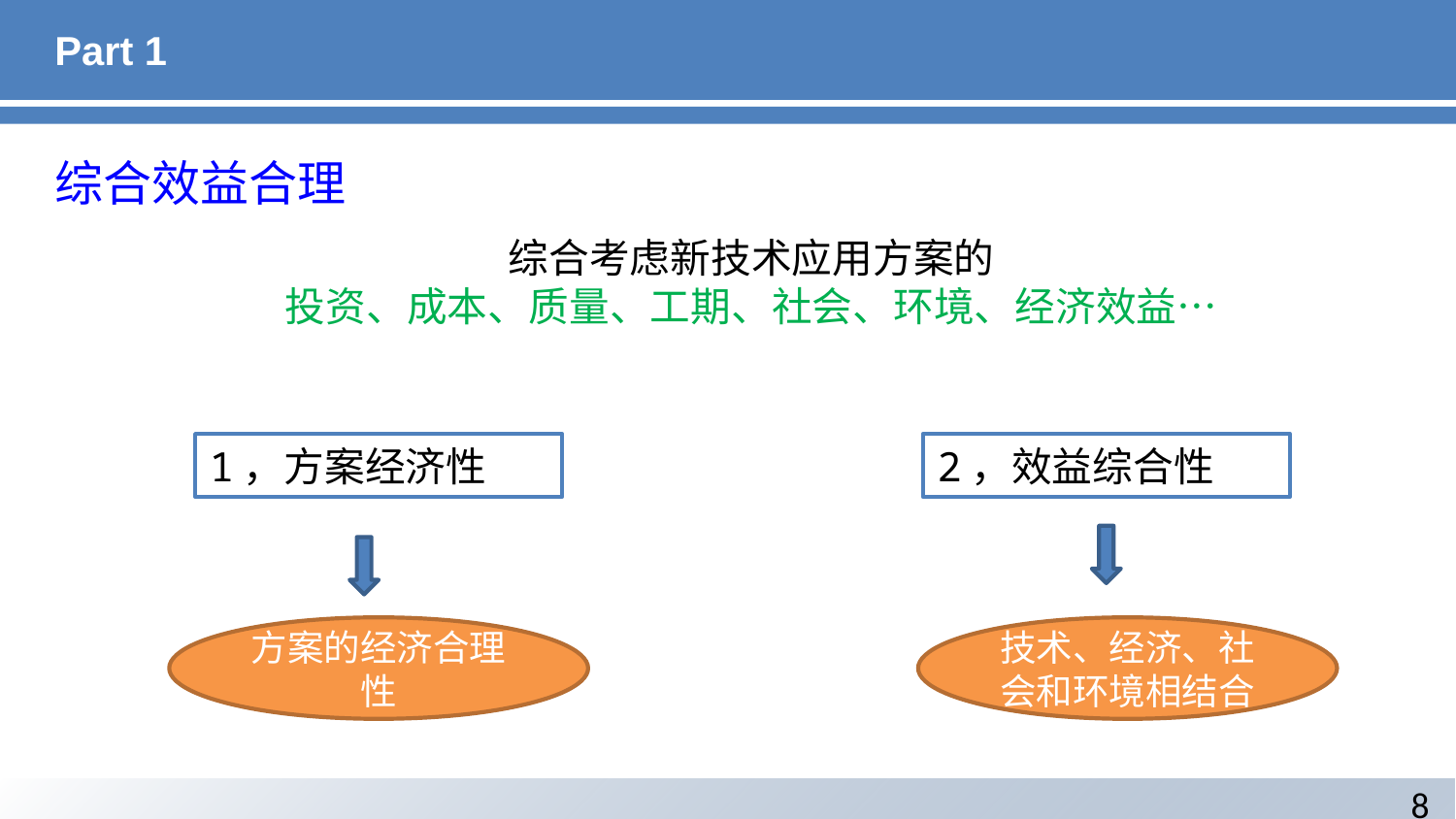

# Part 1

综合效益合理
综合考虑新技术应用方案的
投资、成本、质量、工期、社会、环境、经济效益…

1，方案经济性
2，效益综合性

方案的经济合理性
技术、经济、社会和环境相结合
8